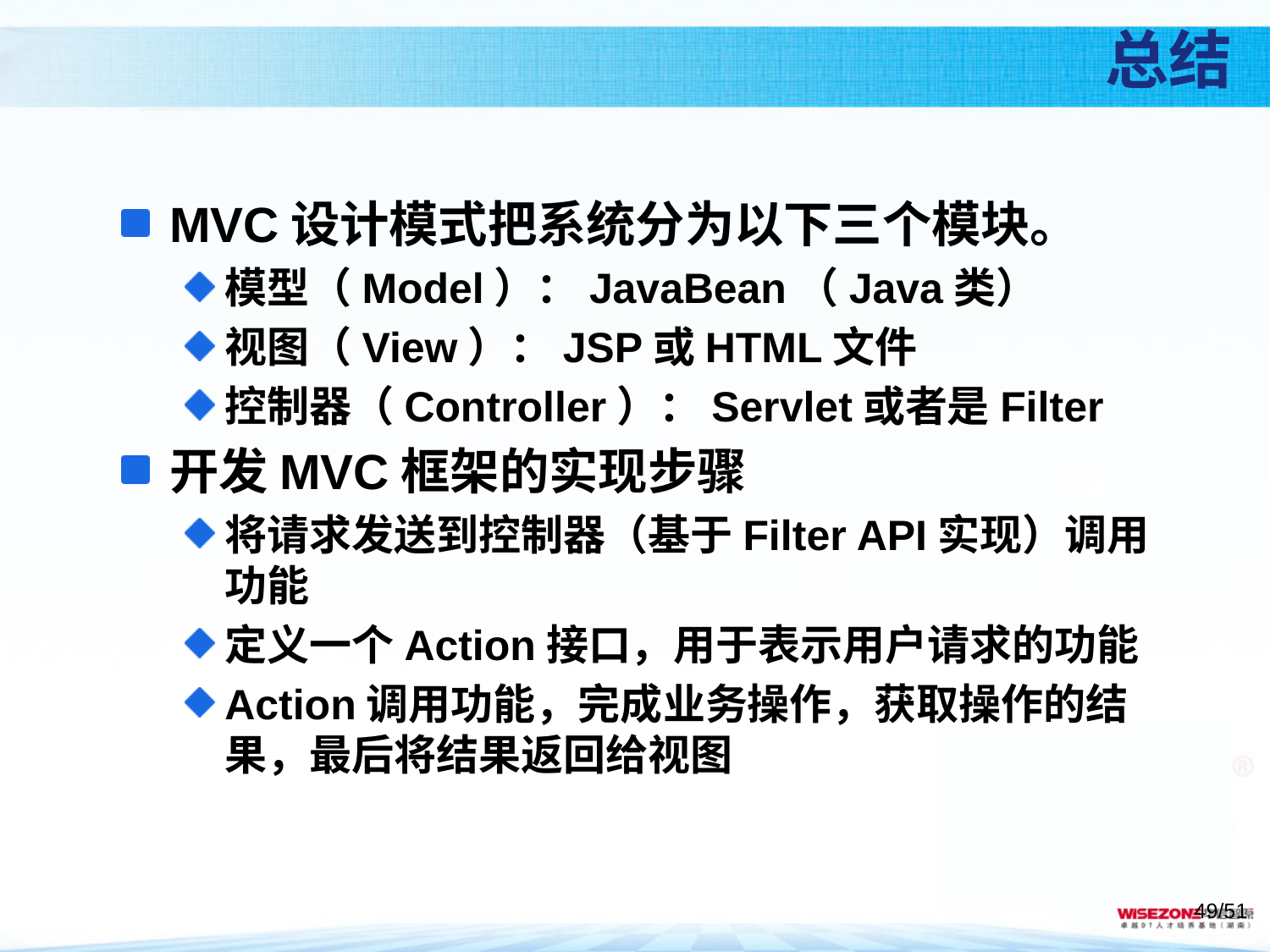

# 总结
MVC设计模式把系统分为以下三个模块。
模型（Model）：JavaBean（Java类）
视图（View）：JSP或HTML文件
控制器（Controller）：Servlet或者是Filter
开发MVC框架的实现步骤
将请求发送到控制器（基于Filter API实现）调用功能
定义一个Action接口，用于表示用户请求的功能
Action调用功能，完成业务操作，获取操作的结果，最后将结果返回给视图

49/51